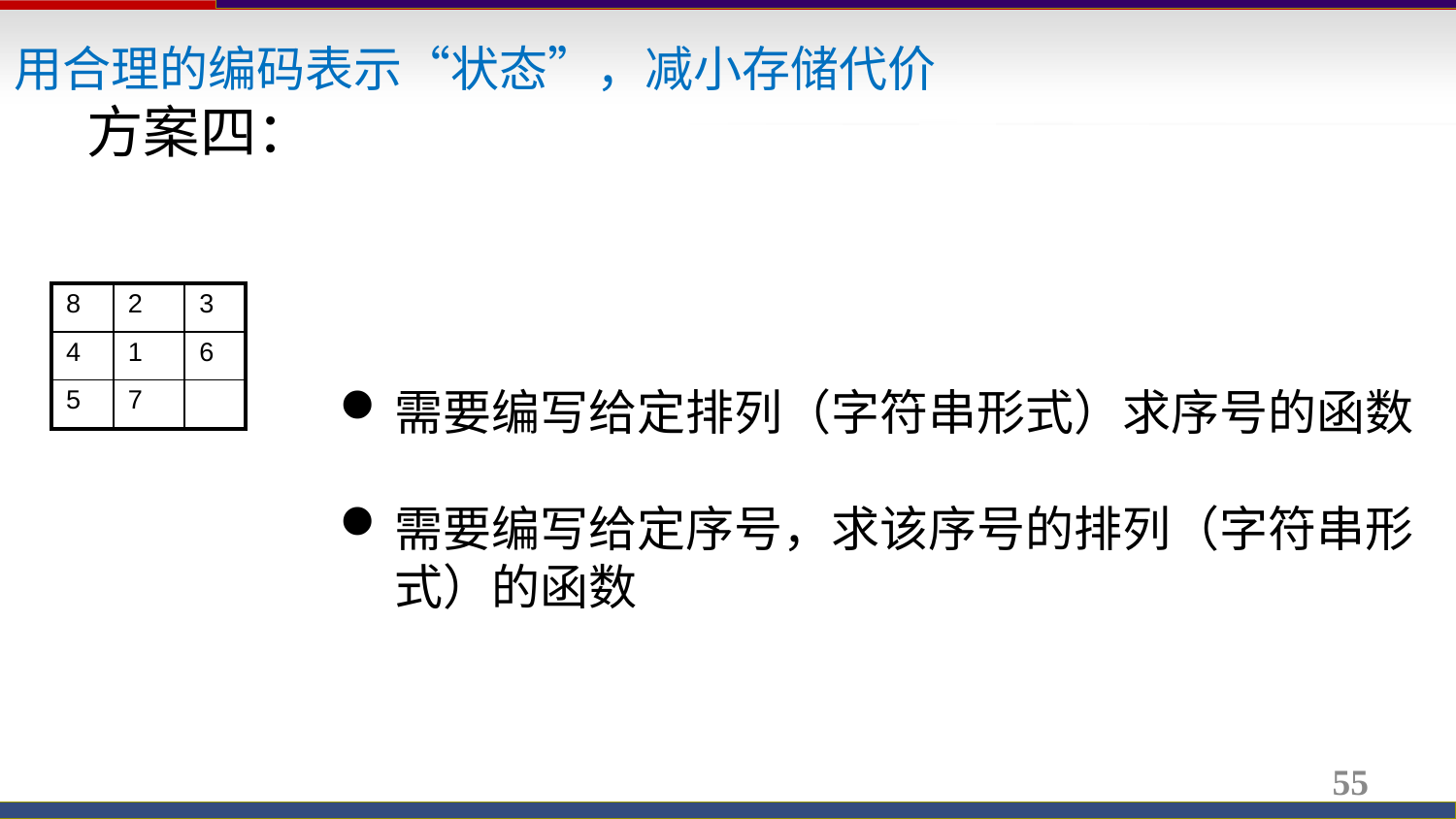

用合理的编码表示“状态”，减小存储代价
方案四：
| 8 | 2 | 3 |
| --- | --- | --- |
| 4 | 1 | 6 |
| 5 | 7 |  |
需要编写给定排列（字符串形式）求序号的函数

需要编写给定序号，求该序号的排列（字符串形式）的函数